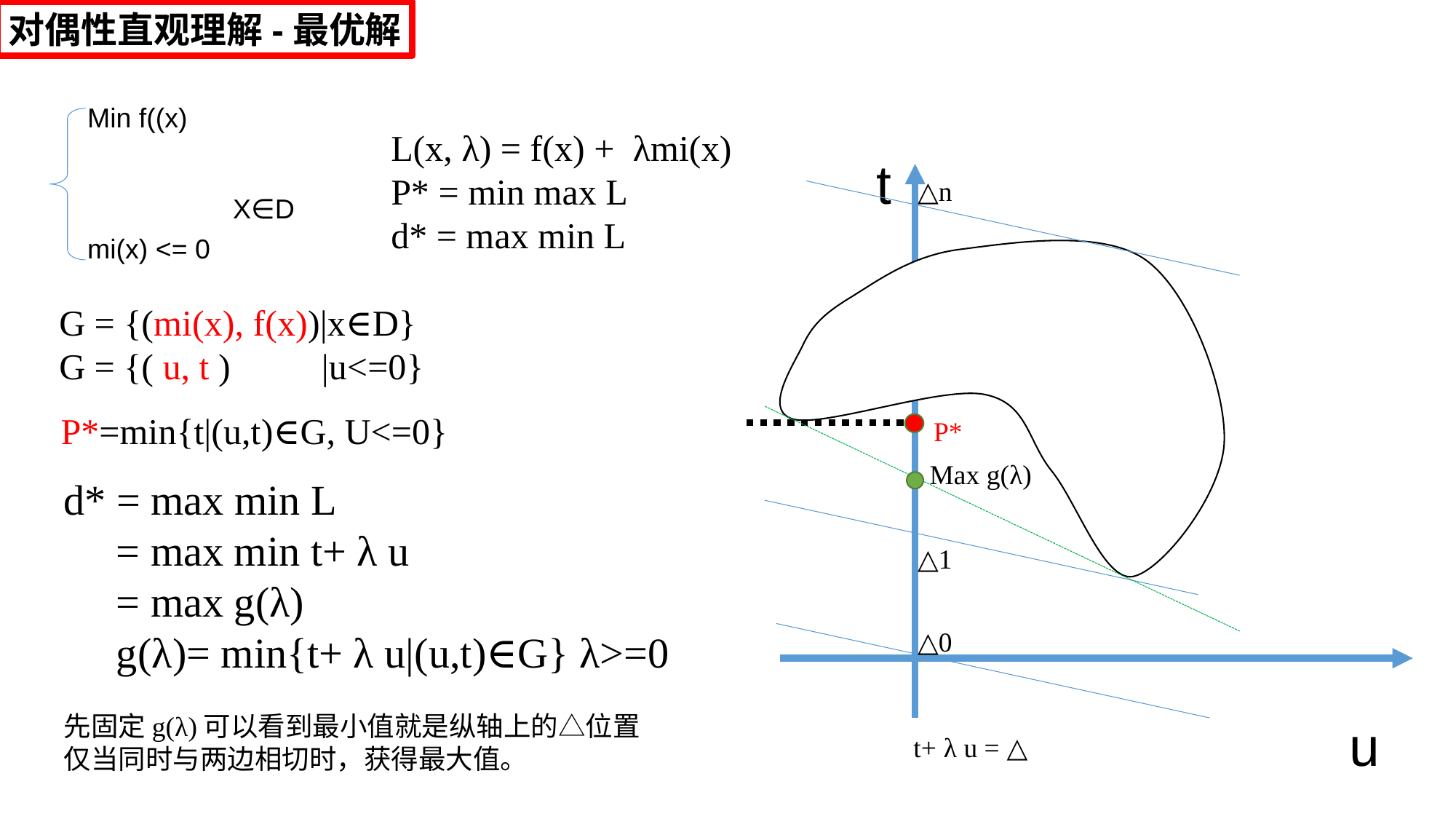

对偶性直观理解-最优解
Min f((x)

mi(x) <= 0

L(x, λ) = f(x) +  λmi(x)
P* = min max L
d* = max min L
t
△n
X∈D

G = {(mi(x), f(x))|x∈D}
G = {( u, t )          |u<=0}
P*=min{t|(u,t)∈G, U<=0}
P*

Max g(λ)
d* = max min L
     = max min t+ λ u
     = max g(λ)
     g(λ)= min{t+ λ u|(u,t)∈G} λ>=0

先固定g(λ)可以看到最小值就是纵轴上的△位置
仅当同时与两边相切时，获得最大值。

△1
△0
u
t+ λ u = △